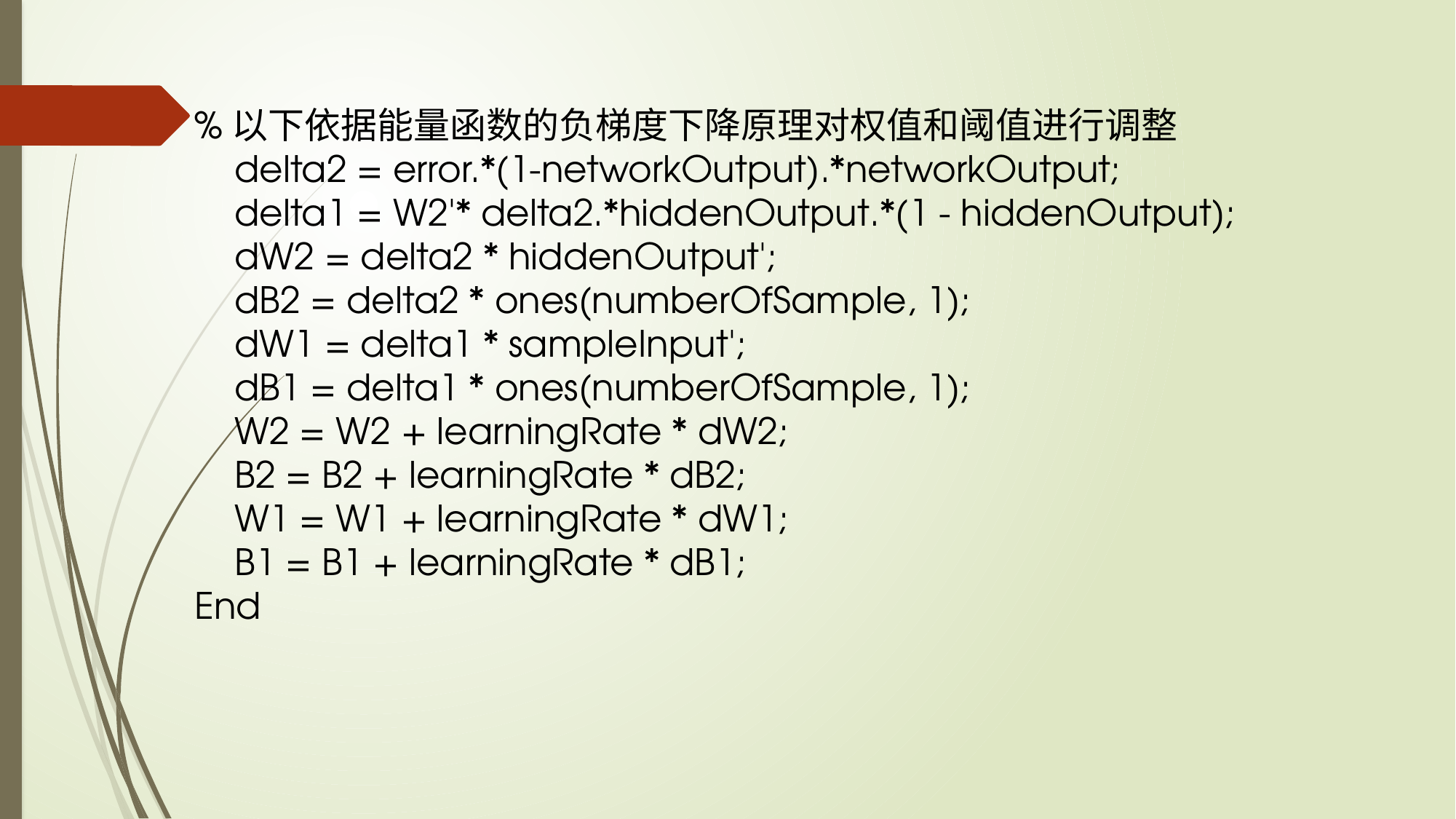

%以下依据能量函数的负梯度下降原理对权值和阈值进行调整
    delta2 = error.*(1-networkOutput).*networkOutput;
    delta1 = W2'* delta2.*hiddenOutput.*(1 - hiddenOutput);
    dW2 = delta2 * hiddenOutput';
    dB2 = delta2 * ones(numberOfSample, 1);
    dW1 = delta1 * sampleInput';
    dB1 = delta1 * ones(numberOfSample, 1);
    W2 = W2 + learningRate * dW2;
    B2 = B2 + learningRate * dB2;
    W1 = W1 + learningRate * dW1;
    B1 = B1 + learningRate * dB1;
End